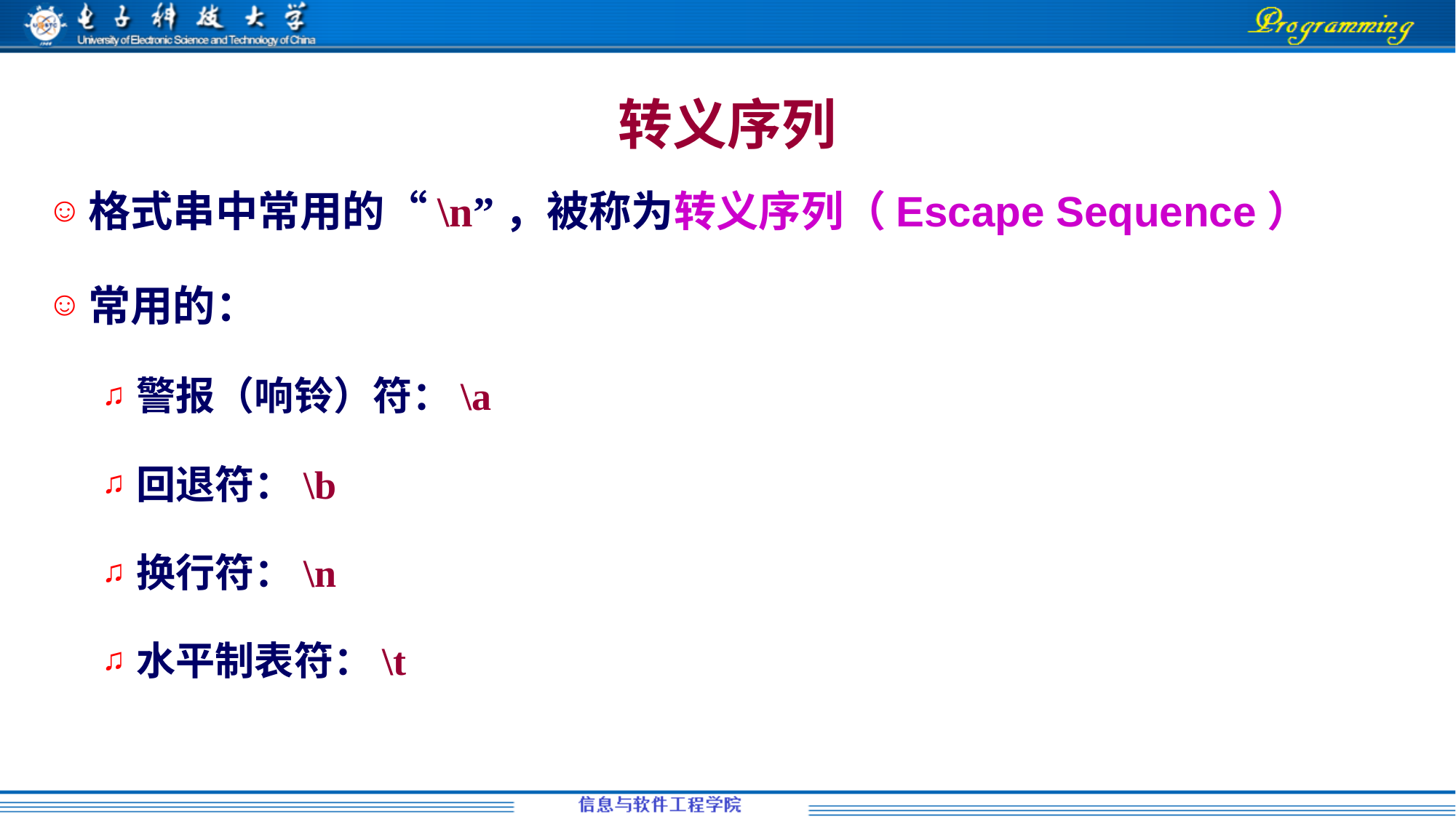

格式串中常用的“\n”，被称为转义序列（Escape Sequence）
常用的：
警报（响铃）符：\a
回退符：\b
换行符：\n
水平制表符：\t
转义序列